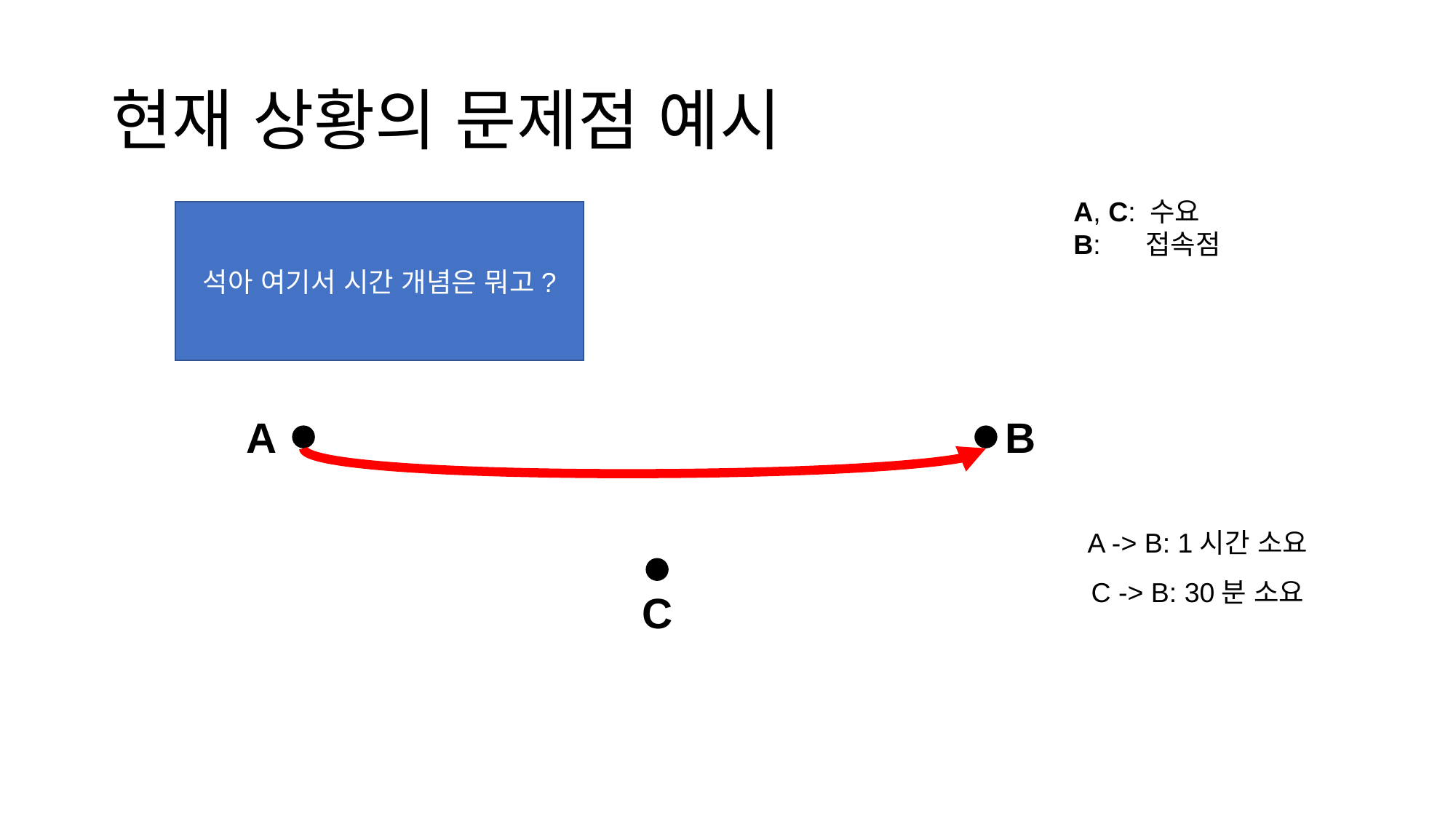

# 현재 상황의 문제점 예시
A, C: 수요
B:     접속점
석아 여기서 시간 개념은 뭐고?
A
B

A -> B: 1시간 소요
C -> B: 30분 소요

C